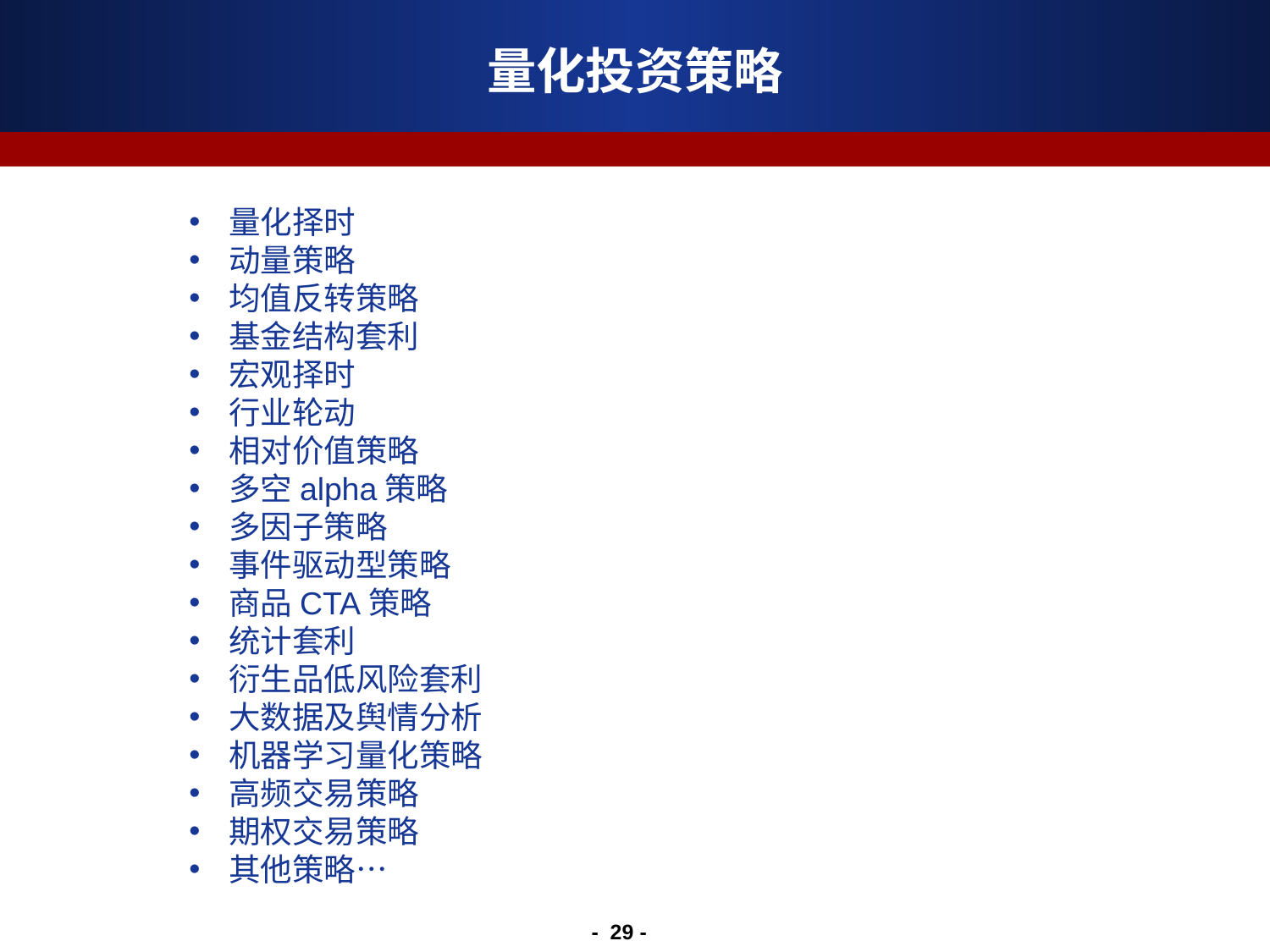

# 量化投资策略
量化择时
动量策略
均值反转策略
基金结构套利
宏观择时
行业轮动
相对价值策略
多空alpha策略
多因子策略
事件驱动型策略
商品CTA策略
统计套利
衍生品低风险套利
大数据及舆情分析
机器学习量化策略
高频交易策略
期权交易策略
其他策略…